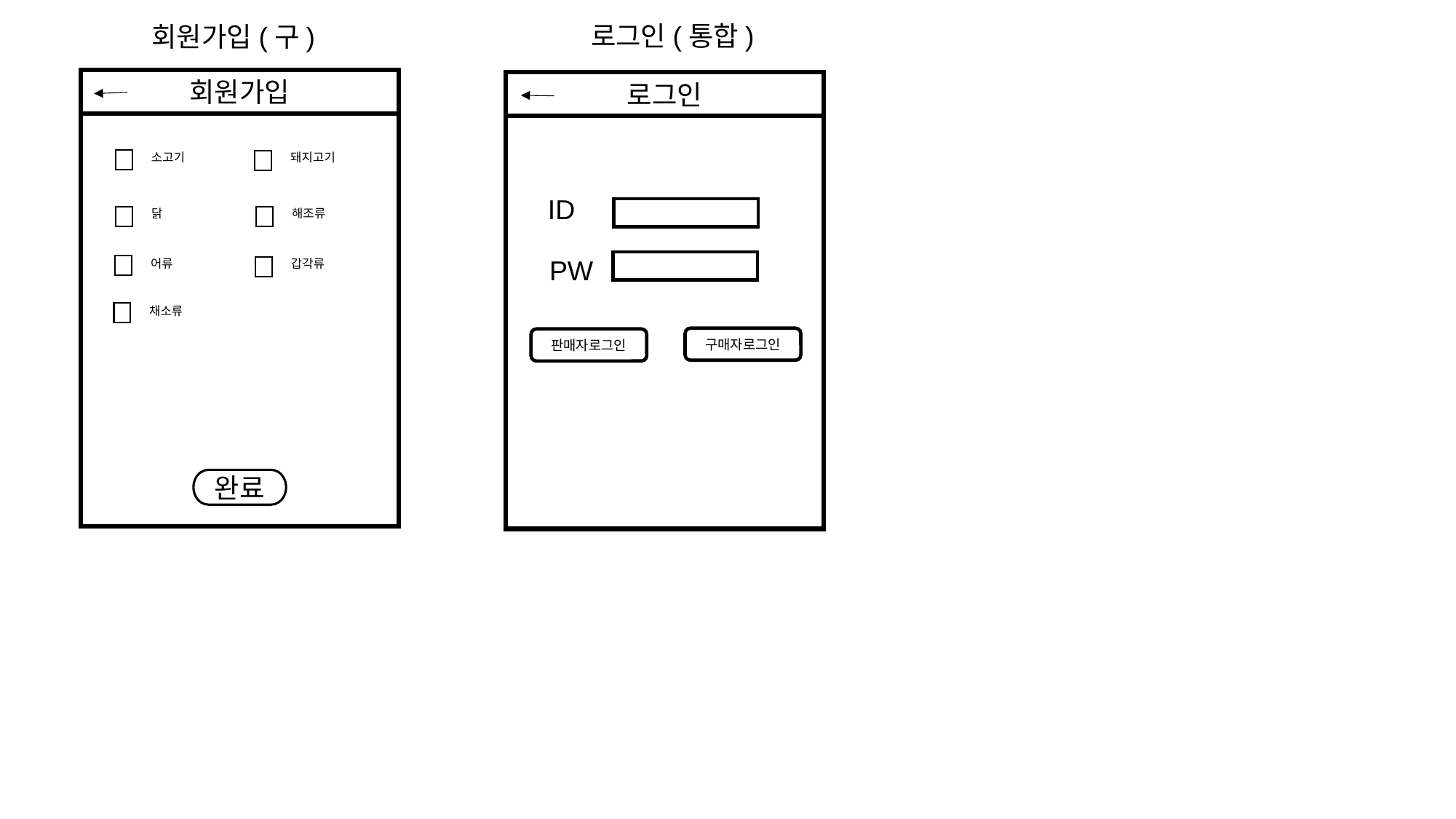

로그인(통합)
회원가입(구)
회원가입

로그인

소고기
돼지고기

ID

해조류
닭

PW
갑각류
어류

채소류

구매자로그인
판매자로그인
완료